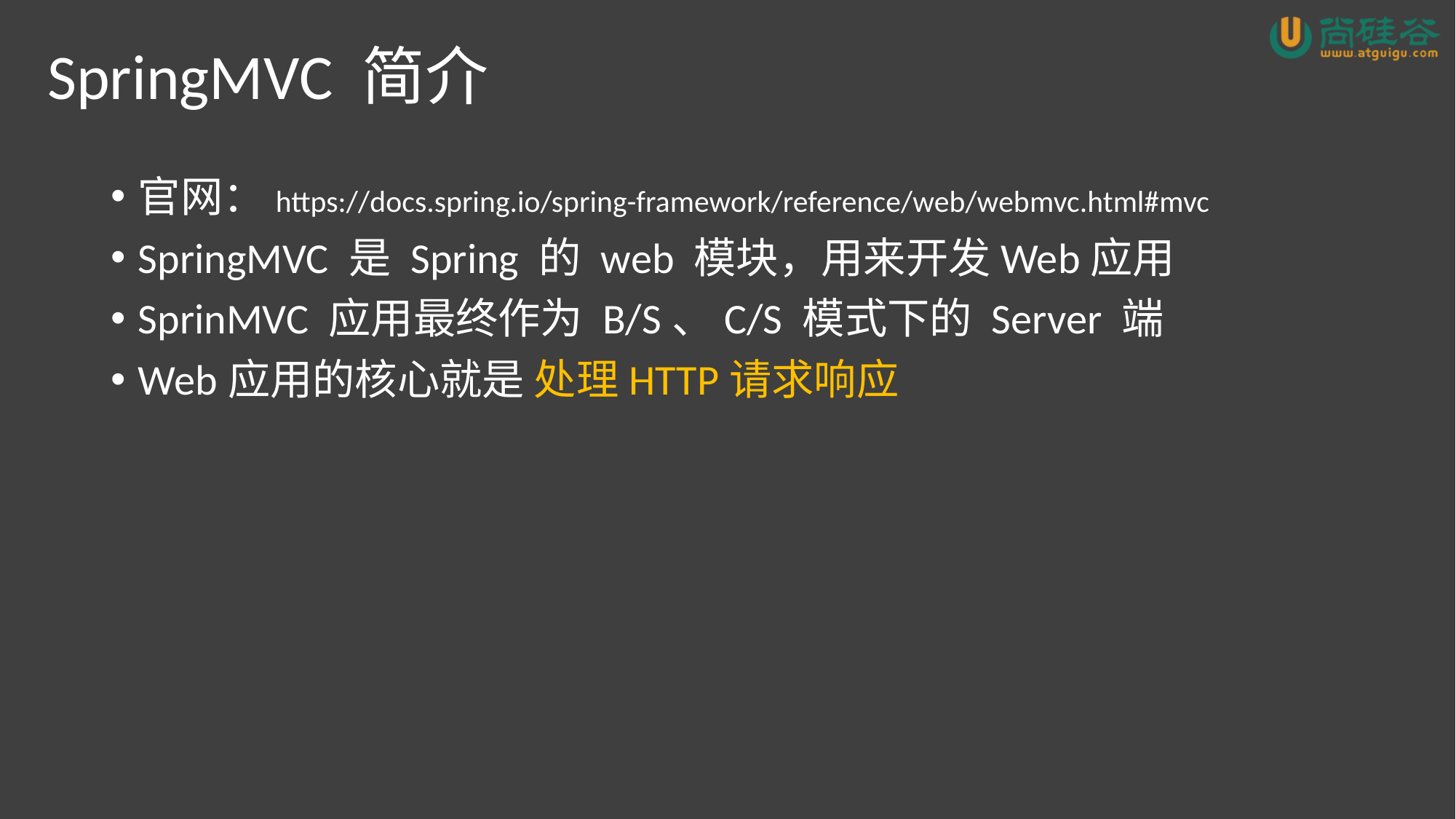

# SpringMVC 简介
官网：https://docs.spring.io/spring-framework/reference/web/webmvc.html#mvc
SpringMVC 是 Spring 的 web 模块，用来开发Web应用
SprinMVC 应用最终作为 B/S、C/S 模式下的 Server 端
Web应用的核心就是 处理HTTP请求响应